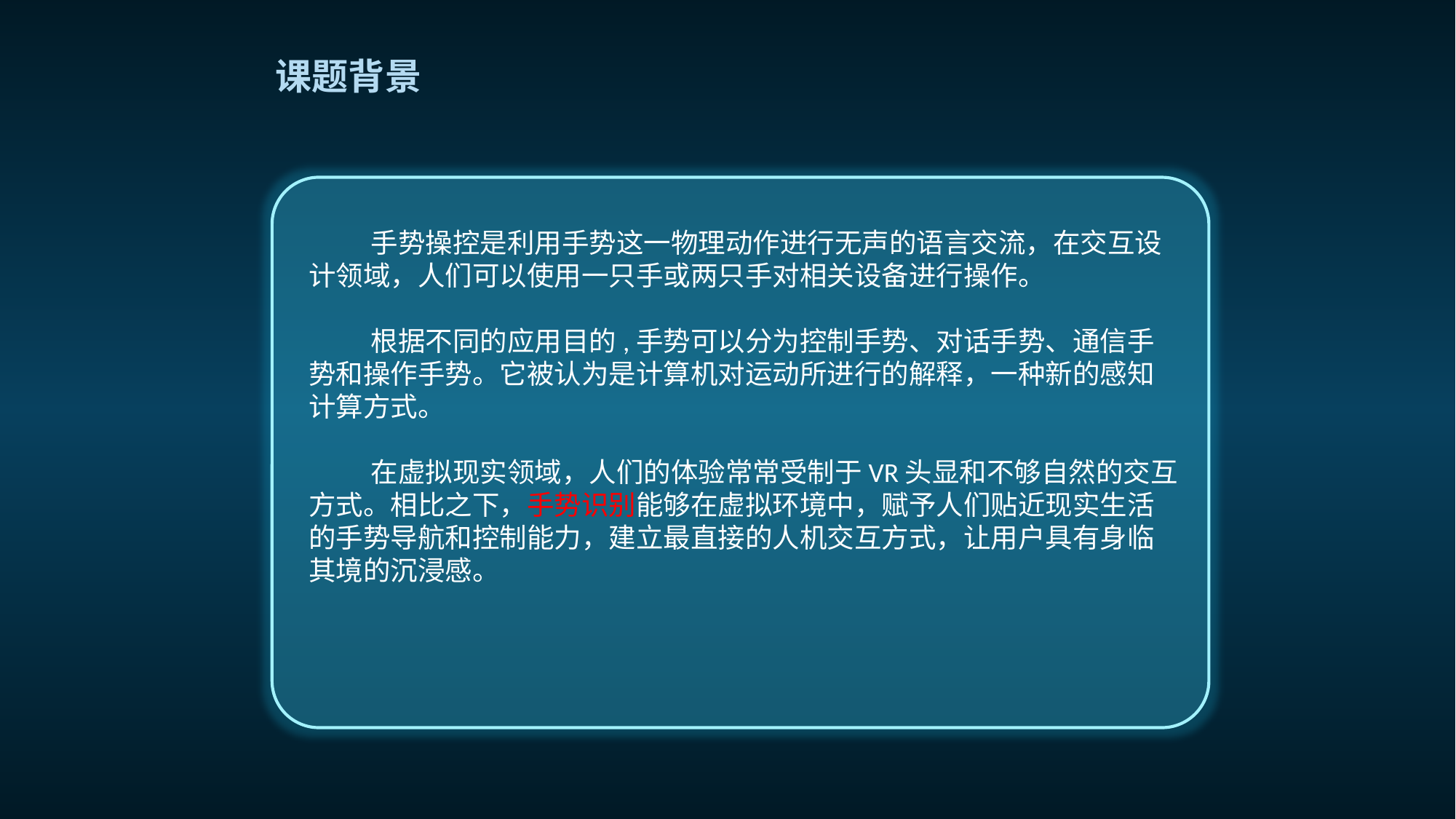

课题背景

         手势操控是利用手势这一物理动作进行无声的语言交流，在交互设计领域，人们可以使用一只手或两只手对相关设备进行操作。

         根据不同的应用目的,手势可以分为控制手势、对话手势、通信手势和操作手势。它被认为是计算机对运动所进行的解释，一种新的感知计算方式。

         在虚拟现实领域，人们的体验常常受制于VR头显和不够自然的交互方式。相比之下，手势识别能够在虚拟环境中，赋予人们贴近现实生活的手势导航和控制能力，建立最直接的人机交互方式，让用户具有身临其境的沉浸感。